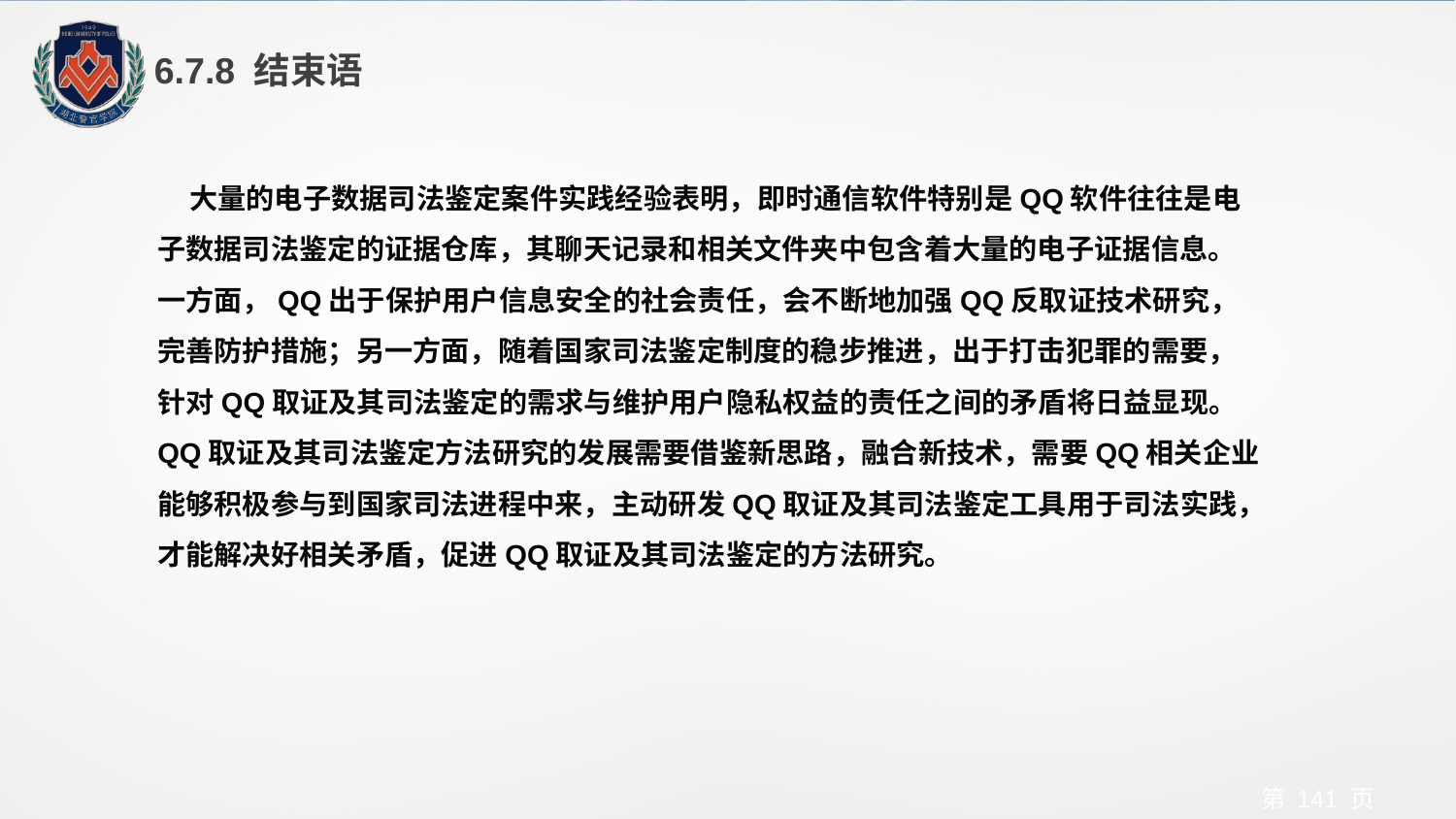

6.7.8 结束语
    大量的电子数据司法鉴定案件实践经验表明，即时通信软件特别是QQ软件往往是电子数据司法鉴定的证据仓库，其聊天记录和相关文件夹中包含着大量的电子证据信息。一方面，QQ出于保护用户信息安全的社会责任，会不断地加强QQ反取证技术研究，完善防护措施；另一方面，随着国家司法鉴定制度的稳步推进，出于打击犯罪的需要，针对QQ取证及其司法鉴定的需求与维护用户隐私权益的责任之间的矛盾将日益显现。QQ取证及其司法鉴定方法研究的发展需要借鉴新思路，融合新技术，需要QQ相关企业能够积极参与到国家司法进程中来，主动研发QQ取证及其司法鉴定工具用于司法实践，才能解决好相关矛盾，促进QQ取证及其司法鉴定的方法研究。